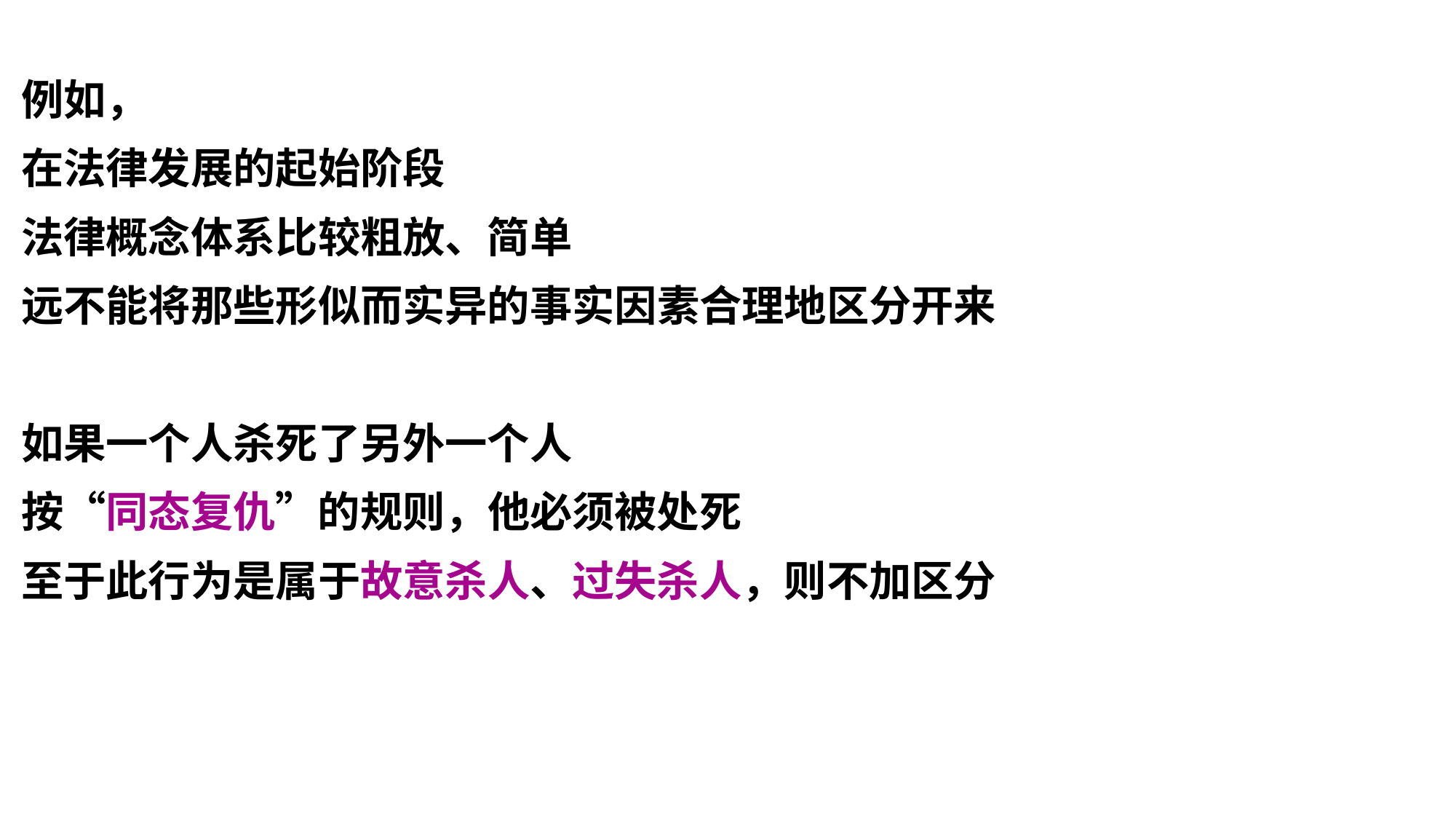

例如，
在法律发展的起始阶段
法律概念体系比较粗放、简单
远不能将那些形似而实异的事实因素合理地区分开来

如果一个人杀死了另外一个人
按“同态复仇”的规则，他必须被处死
至于此行为是属于故意杀人、过失杀人，则不加区分